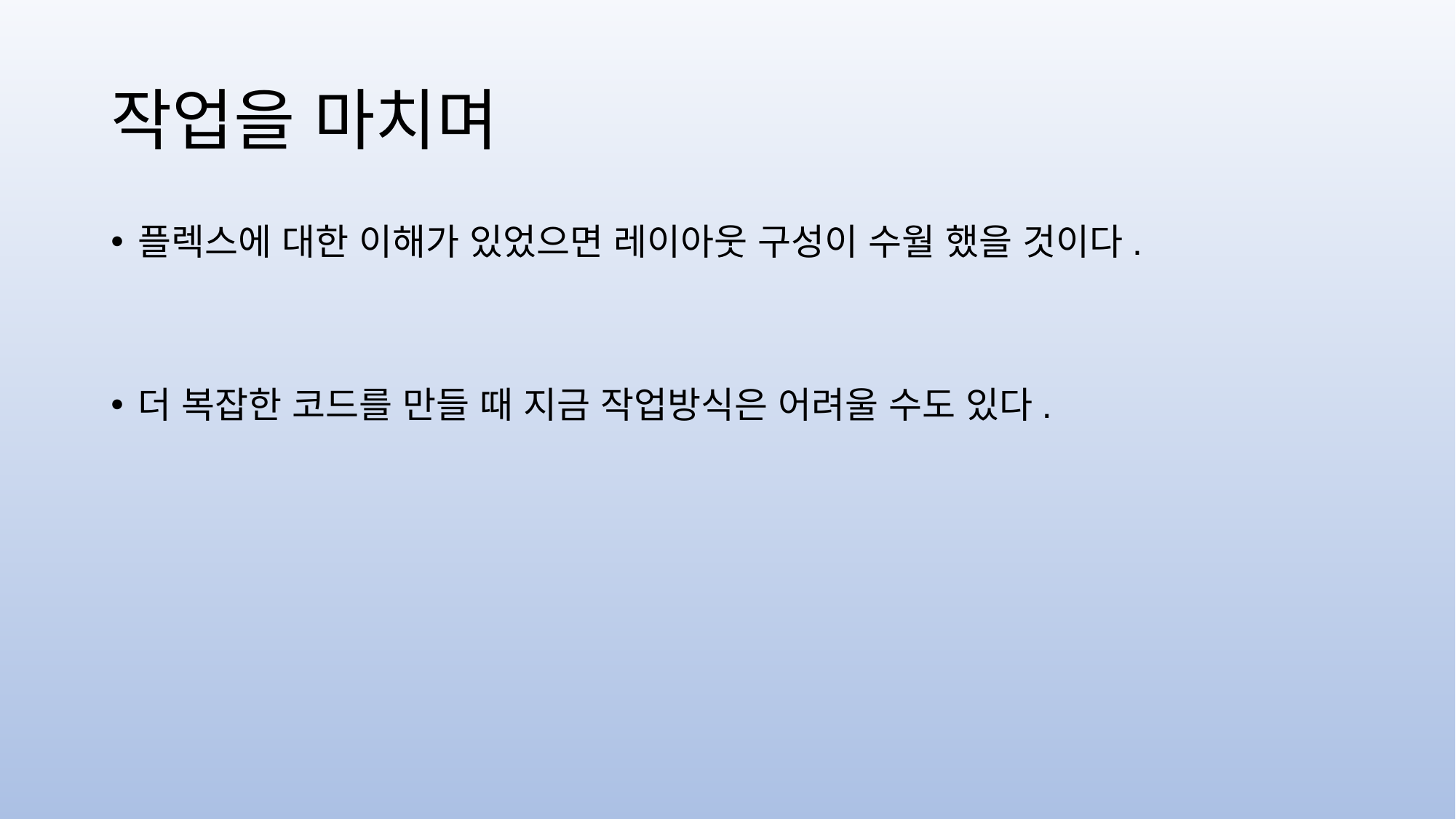

# 작업을 마치며
플렉스에 대한 이해가 있었으면 레이아웃 구성이 수월 했을 것이다.

더 복잡한 코드를 만들 때 지금 작업방식은 어려울 수도 있다.